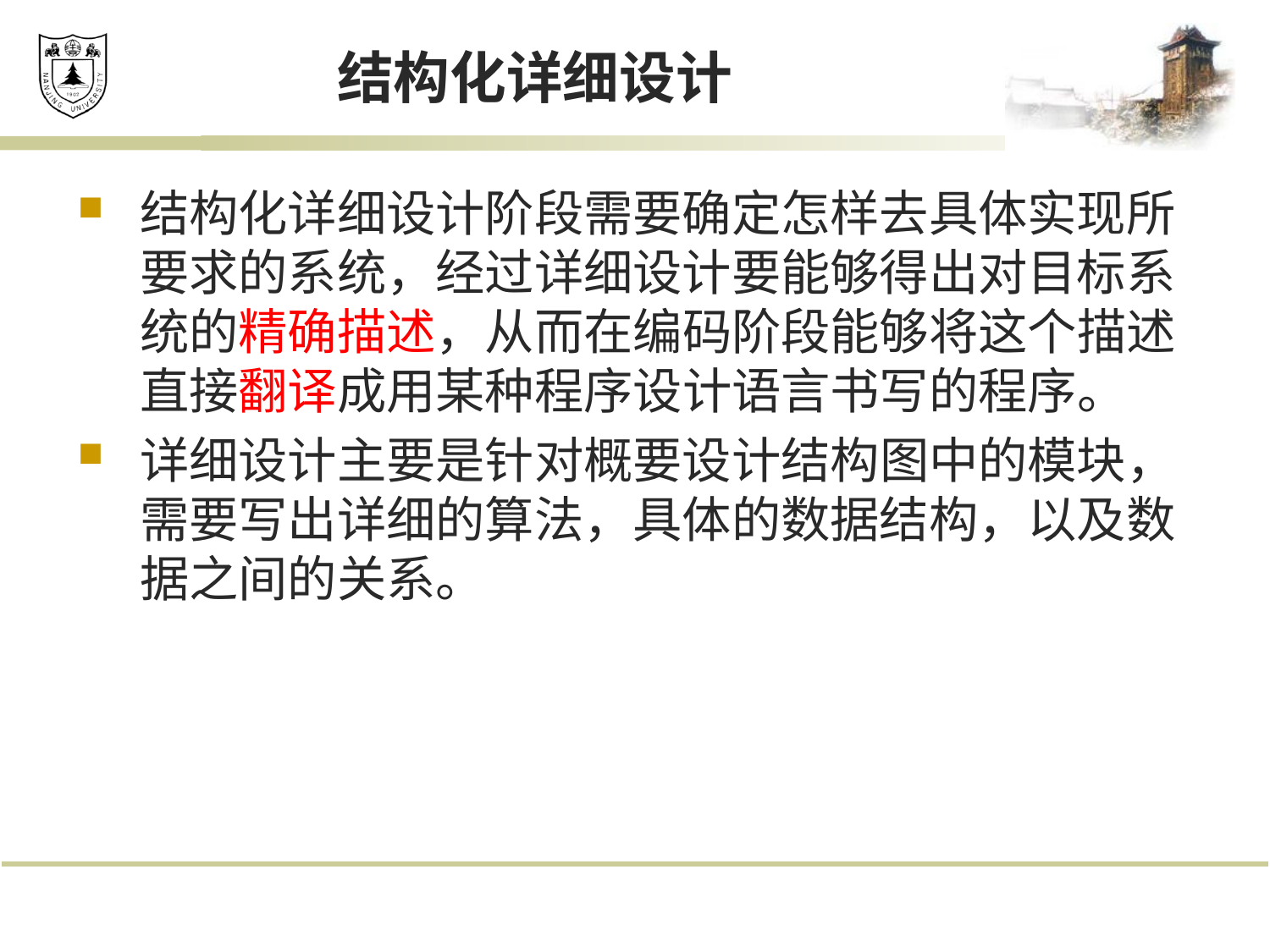

# 结构化详细设计
结构化详细设计阶段需要确定怎样去具体实现所要求的系统，经过详细设计要能够得出对目标系统的精确描述，从而在编码阶段能够将这个描述直接翻译成用某种程序设计语言书写的程序。
详细设计主要是针对概要设计结构图中的模块，需要写出详细的算法，具体的数据结构，以及数据之间的关系。